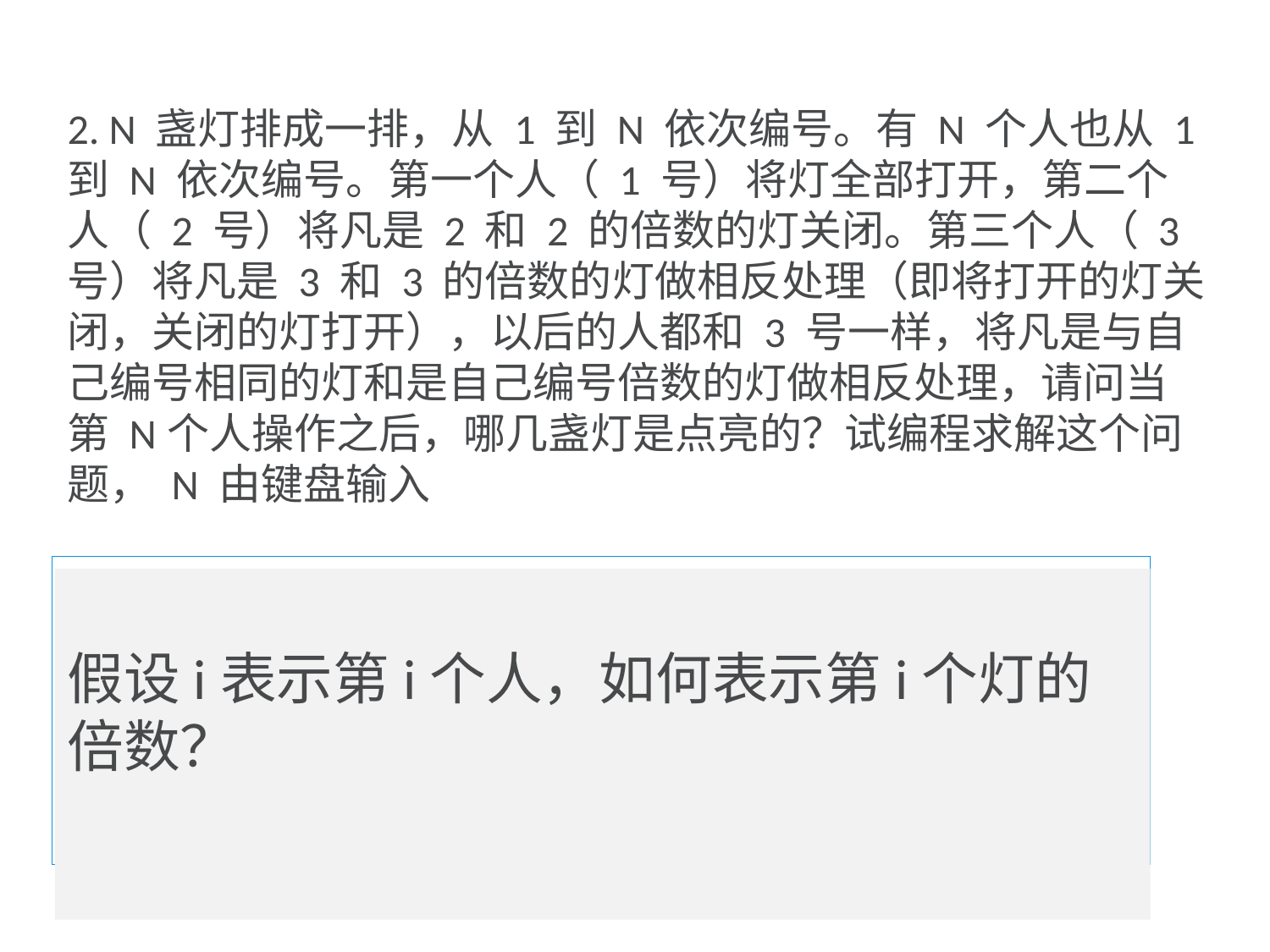

2. N 盏灯排成一排，从 1 到 N 依次编号。有 N 个人也从 1 到 N 依次编号。第一个人（ 1 号）将灯全部打开，第二个人（ 2 号）将凡是 2 和 2 的倍数的灯关闭。第三个人（ 3号）将凡是 3 和 3 的倍数的灯做相反处理（即将打开的灯关闭，关闭的灯打开），以后的人都和 3 号一样，将凡是与自己编号相同的灯和是自己编号倍数的灯做相反处理，请问当第 N个人操作之后，哪几盏灯是点亮的？试编程求解这个问题， N 由键盘输入
算法分析：
一维数组的值0表示灭，1表示亮
每个人人循环对灯做类似的操作
两重循环: 外层循环控制人；内层循环控制灯
灯相反操作: Lamp[i] = !Lamp[i];

假设i表示第i个人，如何表示第i个灯的倍数？